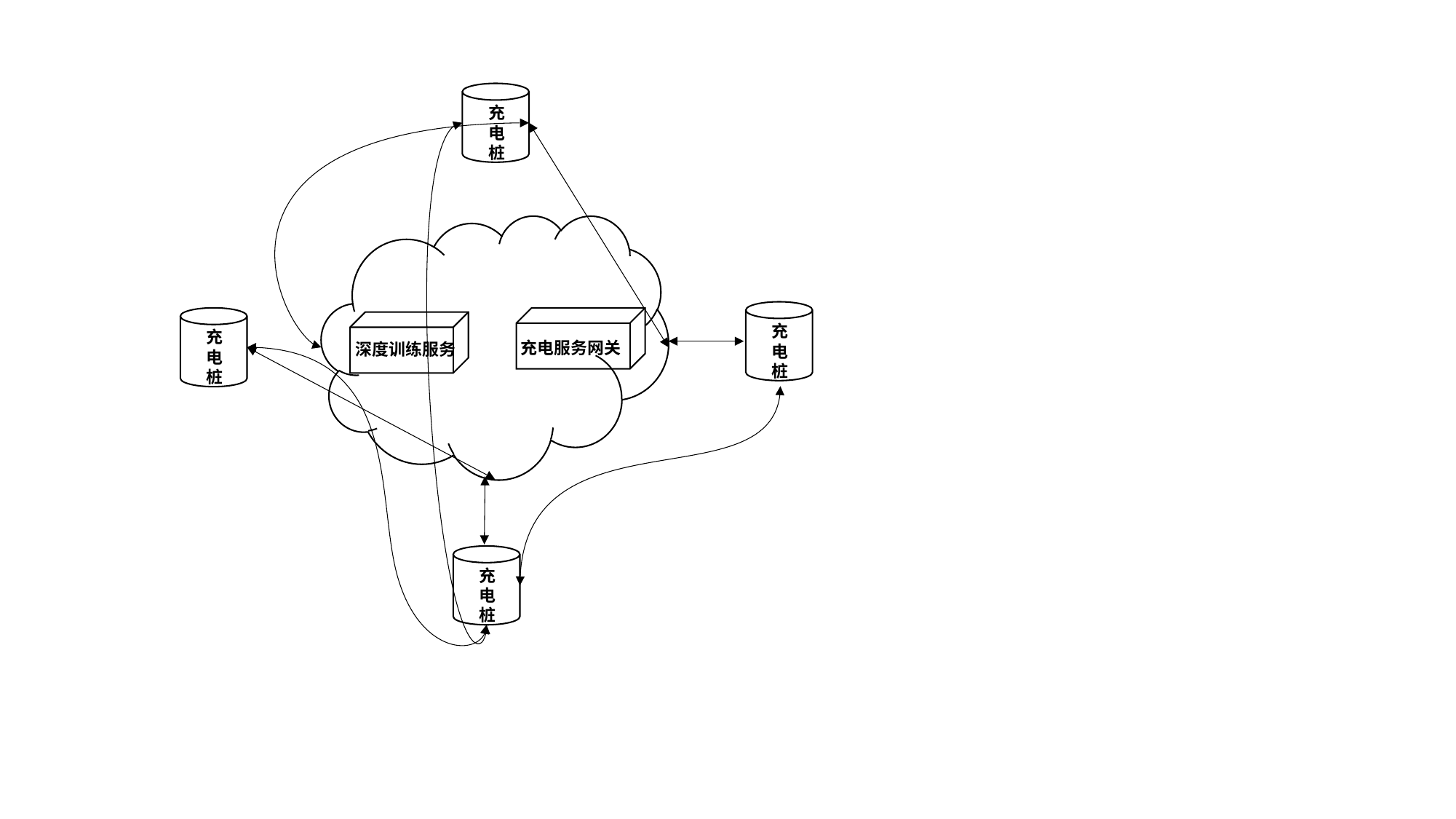

充
电
桩

充
电
桩
充
电
桩
充电服务网关
深度训练服务

充
电
桩